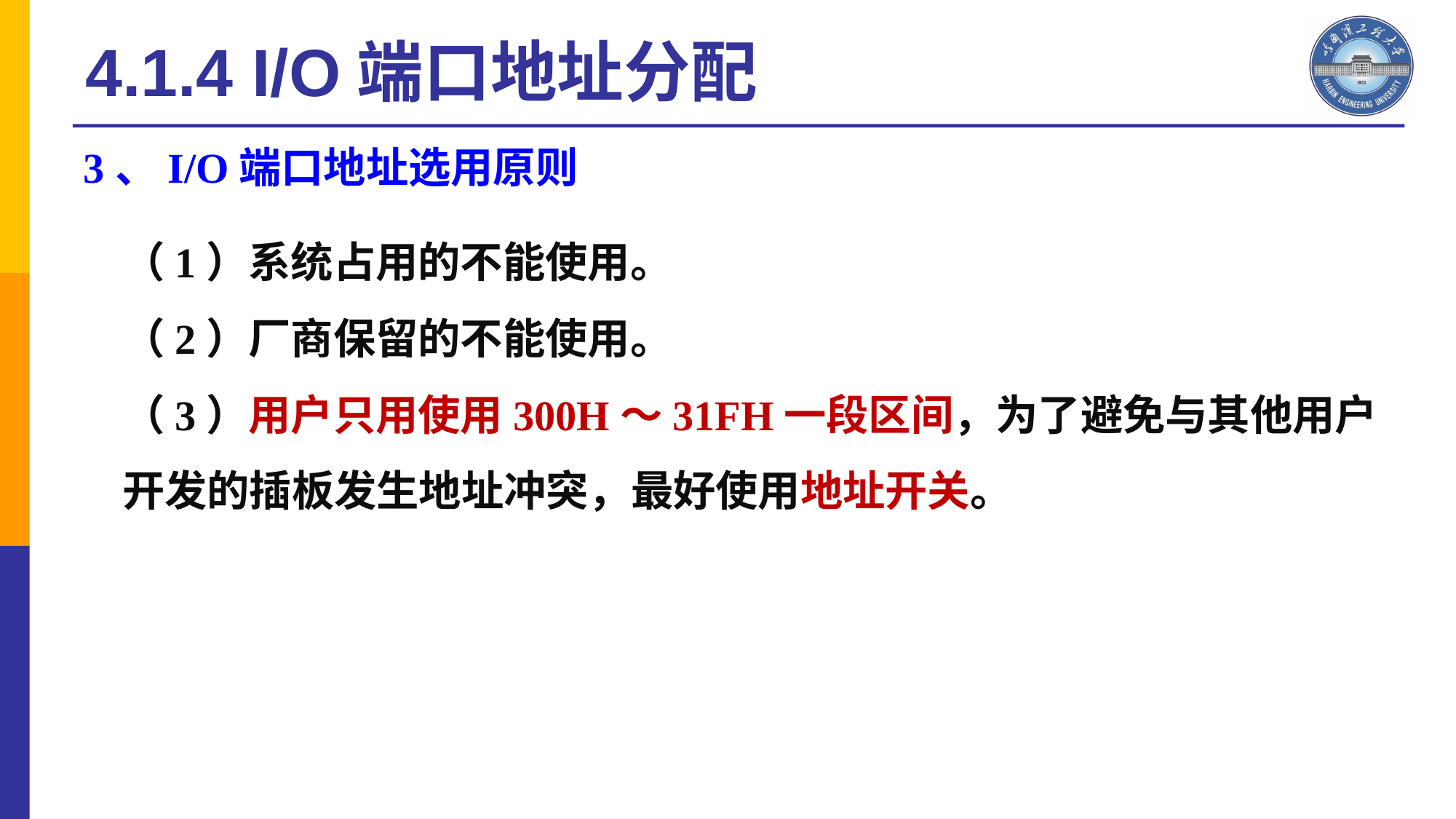

4.1.4 I/O端口地址分配
3、I/O端口地址选用原则
（1）系统占用的不能使用。
（2）厂商保留的不能使用。
（3）用户只用使用300H～31FH一段区间，为了避免与其他用户开发的插板发生地址冲突，最好使用地址开关。